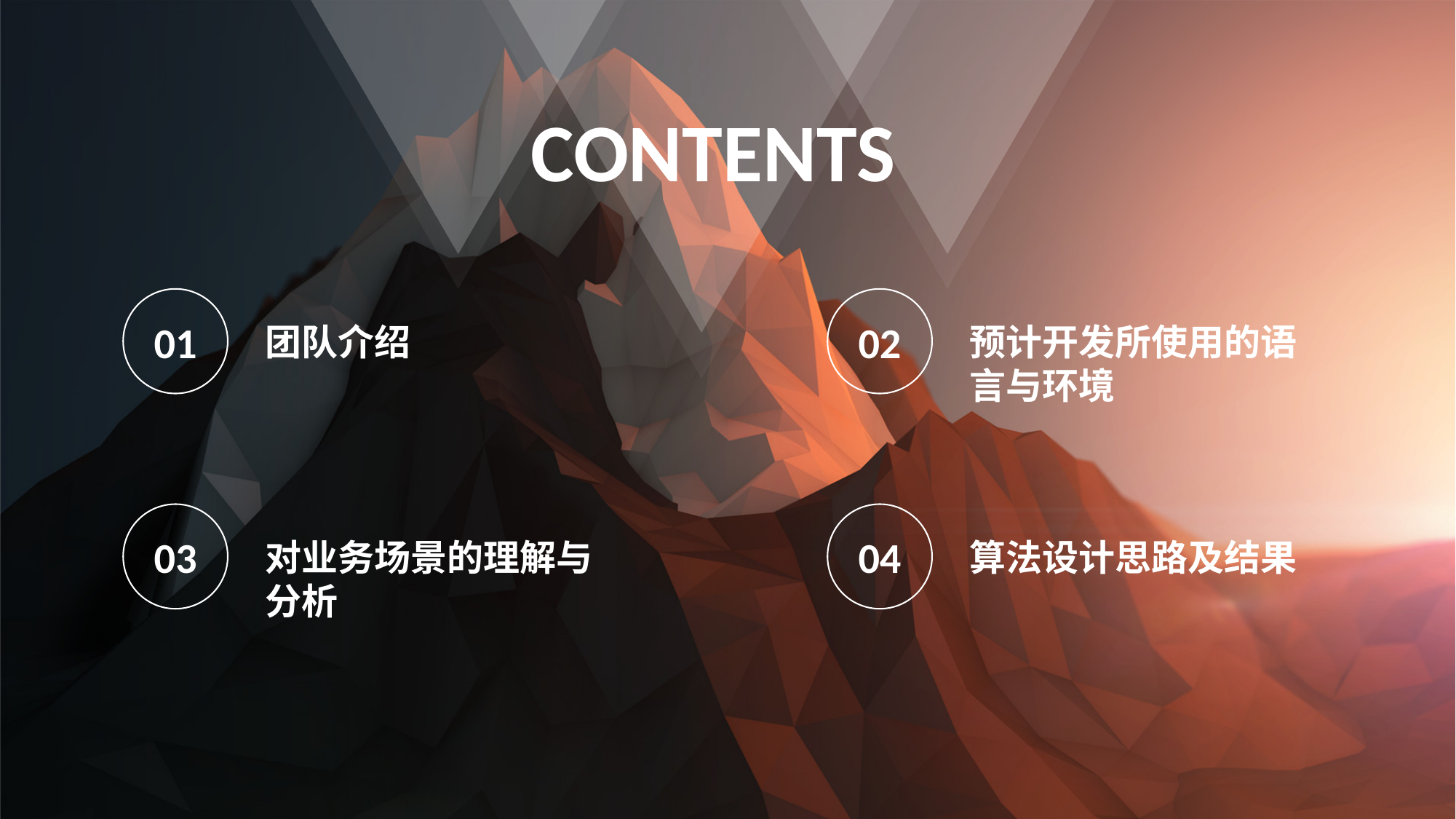

CONTENTS
01
02
团队介绍
预计开发所使用的语言与环境
03
04
对业务场景的理解与分析
算法设计思路及结果